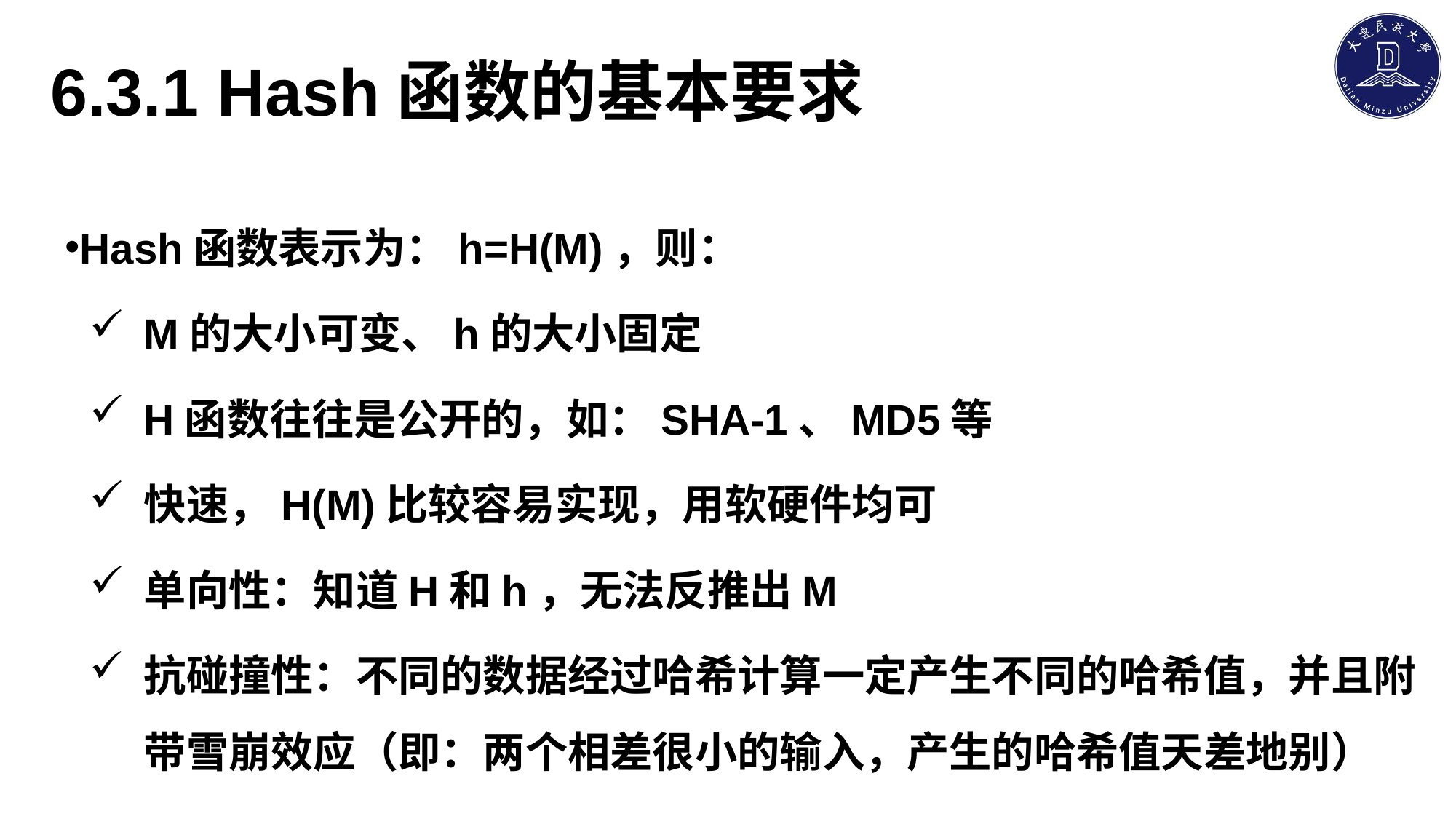

# 6.3.1 Hash函数的基本要求
Hash函数表示为：h=H(M)，则：
M的大小可变、h的大小固定
H函数往往是公开的，如：SHA-1、MD5等
快速，H(M)比较容易实现，用软硬件均可
单向性：知道H和h，无法反推出M
抗碰撞性：不同的数据经过哈希计算一定产生不同的哈希值，并且附带雪崩效应（即：两个相差很小的输入，产生的哈希值天差地别）